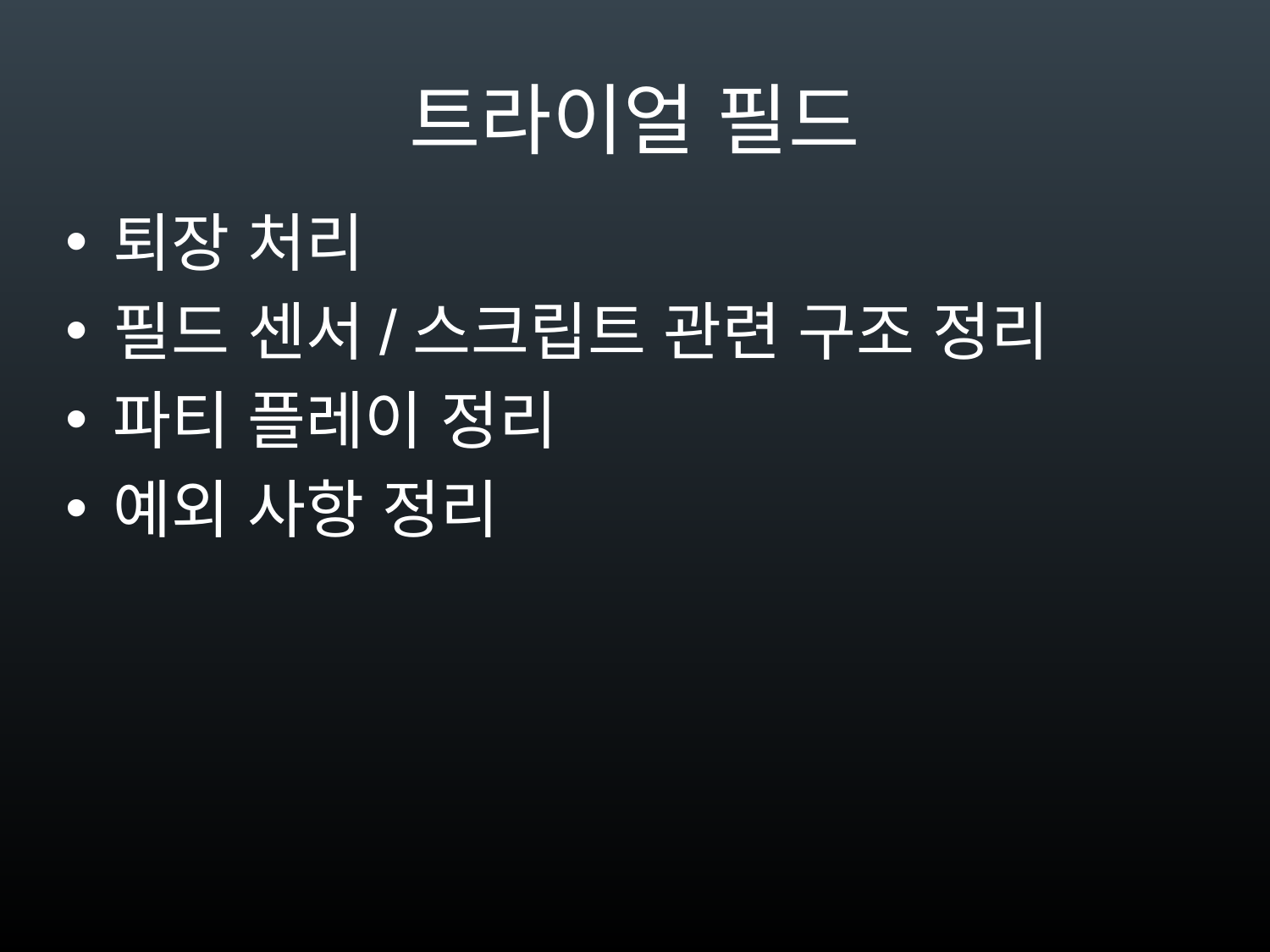

# 트라이얼 필드
퇴장 처리
필드 센서/스크립트 관련 구조 정리
파티 플레이 정리
예외 사항 정리